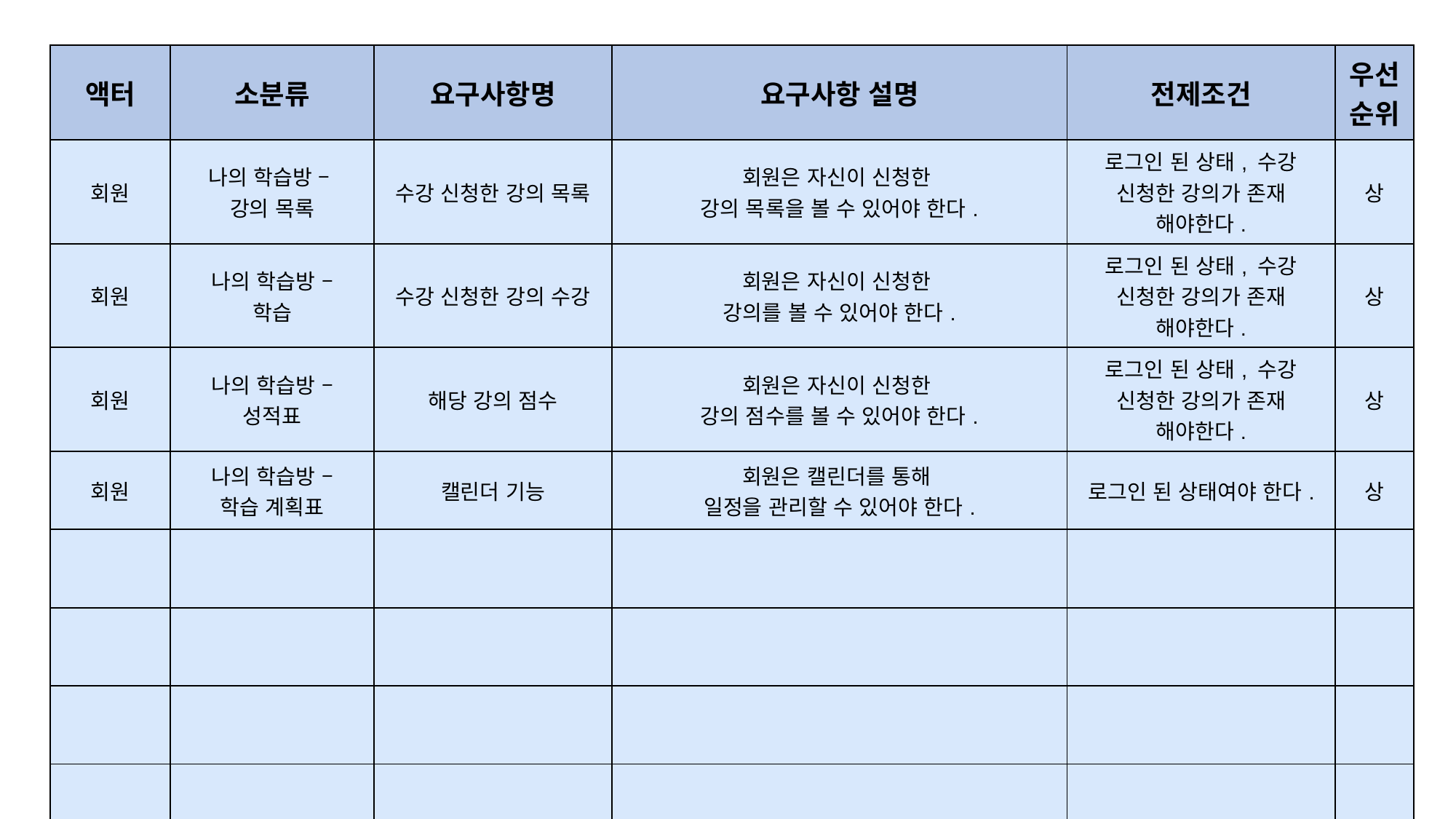

| 액터 | 소분류 | 요구사항명 | 요구사항 설명 | 전제조건 | 우선순위 |
| --- | --- | --- | --- | --- | --- |
| 회원 | 나의 학습방 – 강의 목록 | 수강 신청한 강의 목록 | 회원은 자신이 신청한 강의 목록을 볼 수 있어야 한다. | 로그인 된 상태, 수강 신청한 강의가 존재 해야한다. | 상 |
| 회원 | 나의 학습방 – 학습 | 수강 신청한 강의 수강 | 회원은 자신이 신청한 강의를 볼 수 있어야 한다. | 로그인 된 상태, 수강 신청한 강의가 존재 해야한다. | 상 |
| 회원 | 나의 학습방 – 성적표 | 해당 강의 점수 | 회원은 자신이 신청한 강의 점수를 볼 수 있어야 한다. | 로그인 된 상태, 수강 신청한 강의가 존재 해야한다. | 상 |
| 회원 | 나의 학습방 – 학습 계획표 | 캘린더 기능 | 회원은 캘린더를 통해 일정을 관리할 수 있어야 한다. | 로그인 된 상태여야 한다. | 상 |
|  |  |  |  |  |  |
|  |  |  |  |  |  |
|  |  |  |  |  |  |
|  |  |  |  |  |  |